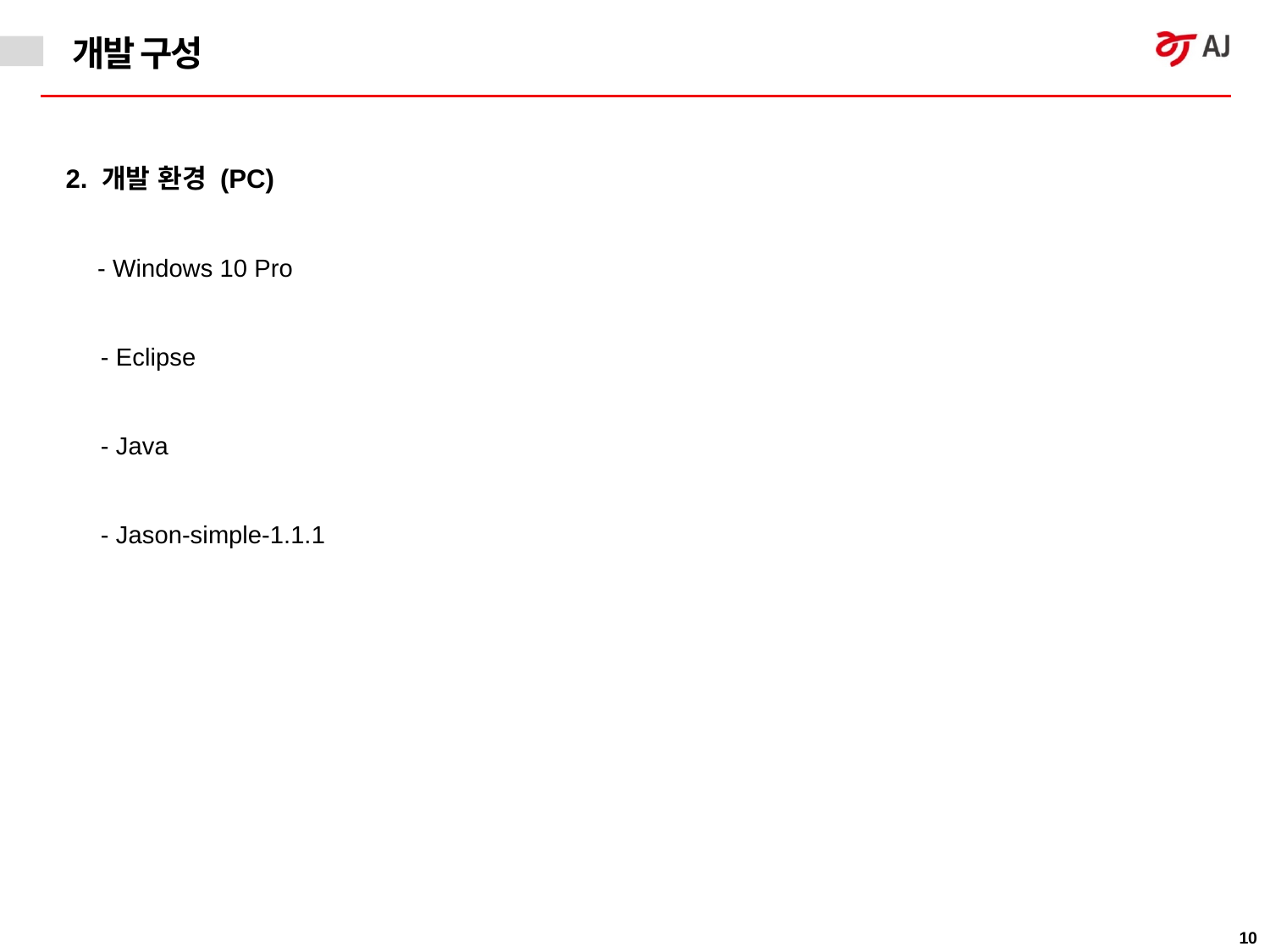

개발 구성
2. 개발 환경 (PC)

     - Windows 10 Pro

     - Eclipse

     - Java

     - Jason-simple-1.1.1
10